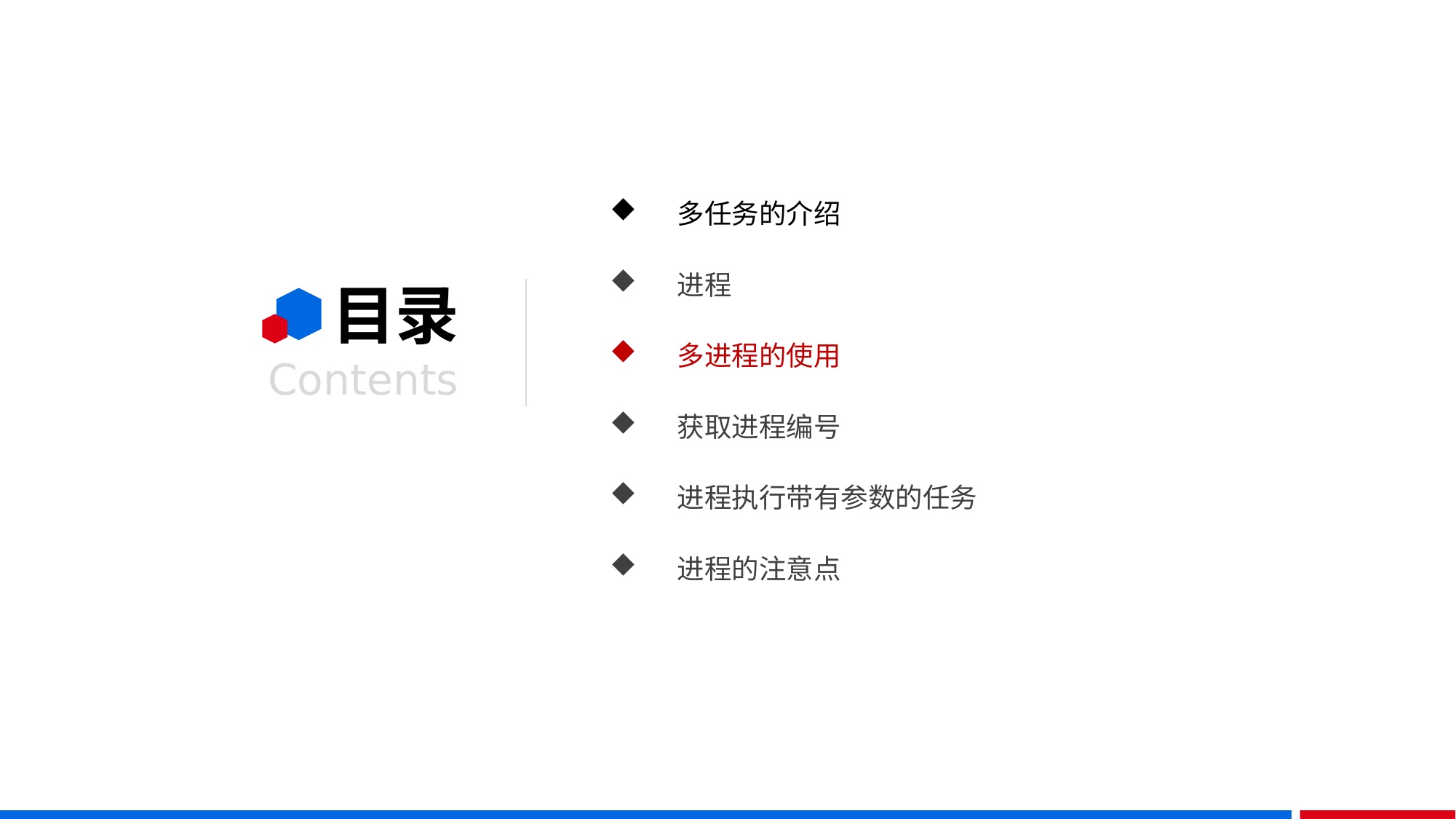

多任务的介绍
 进程
 多进程的使用
 获取进程编号
 进程执行带有参数的任务
 进程的注意点